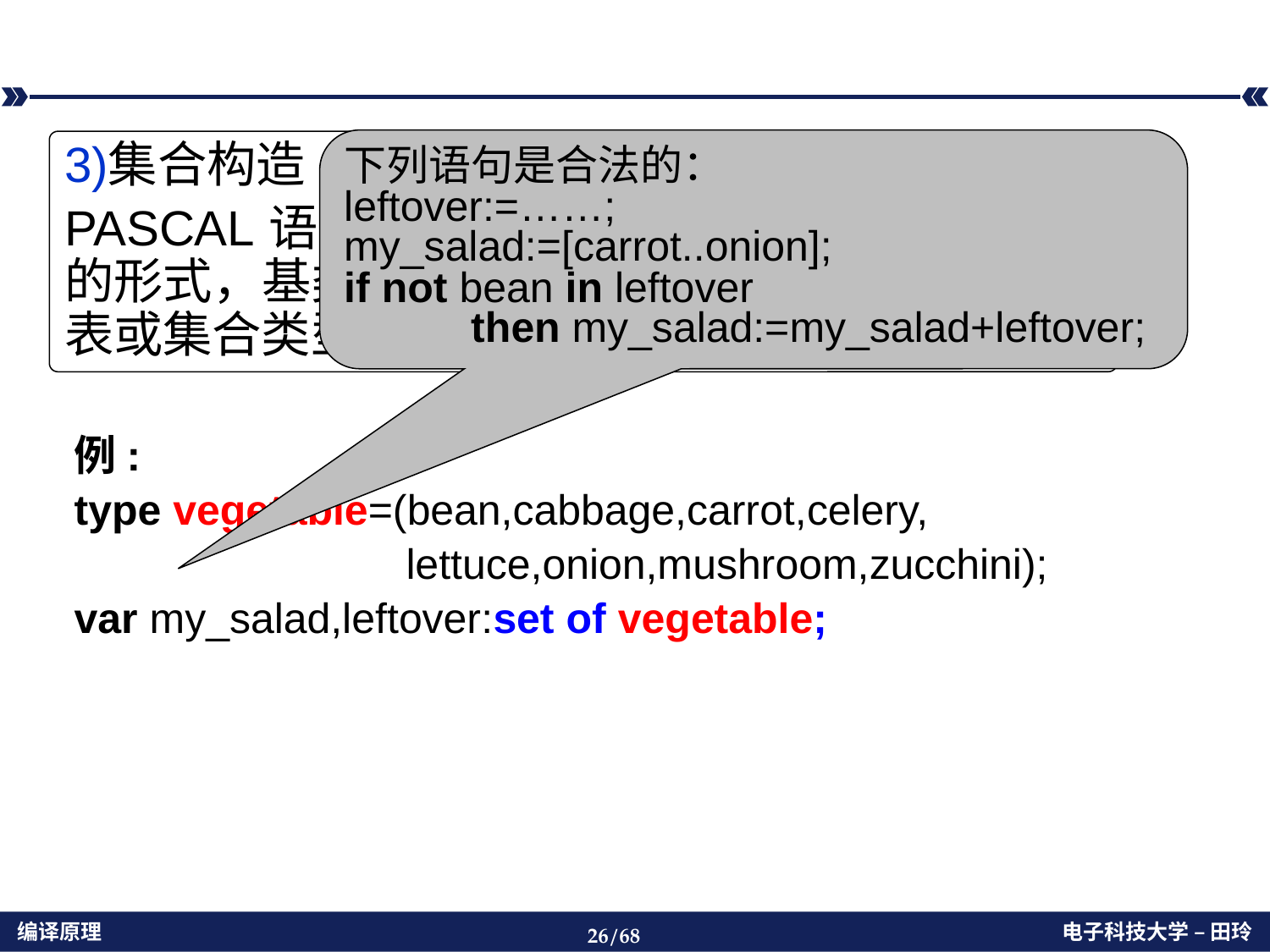

#
下列语句是合法的：
leftover:=……;
my_salad:=[carrot..onion];
if not bean in leftover
	then my_salad:=my_salad+leftover;
集合构造
PASCAL语言的SET构造符是幂集构造受限制的形式，基类型只能是有序类型，而不能是实数、表或集合类型。
例:
type vegetable=(bean,cabbage,carrot,celery,
                            lettuce,onion,mushroom,zucchini);
var my_salad,leftover:set of vegetable;